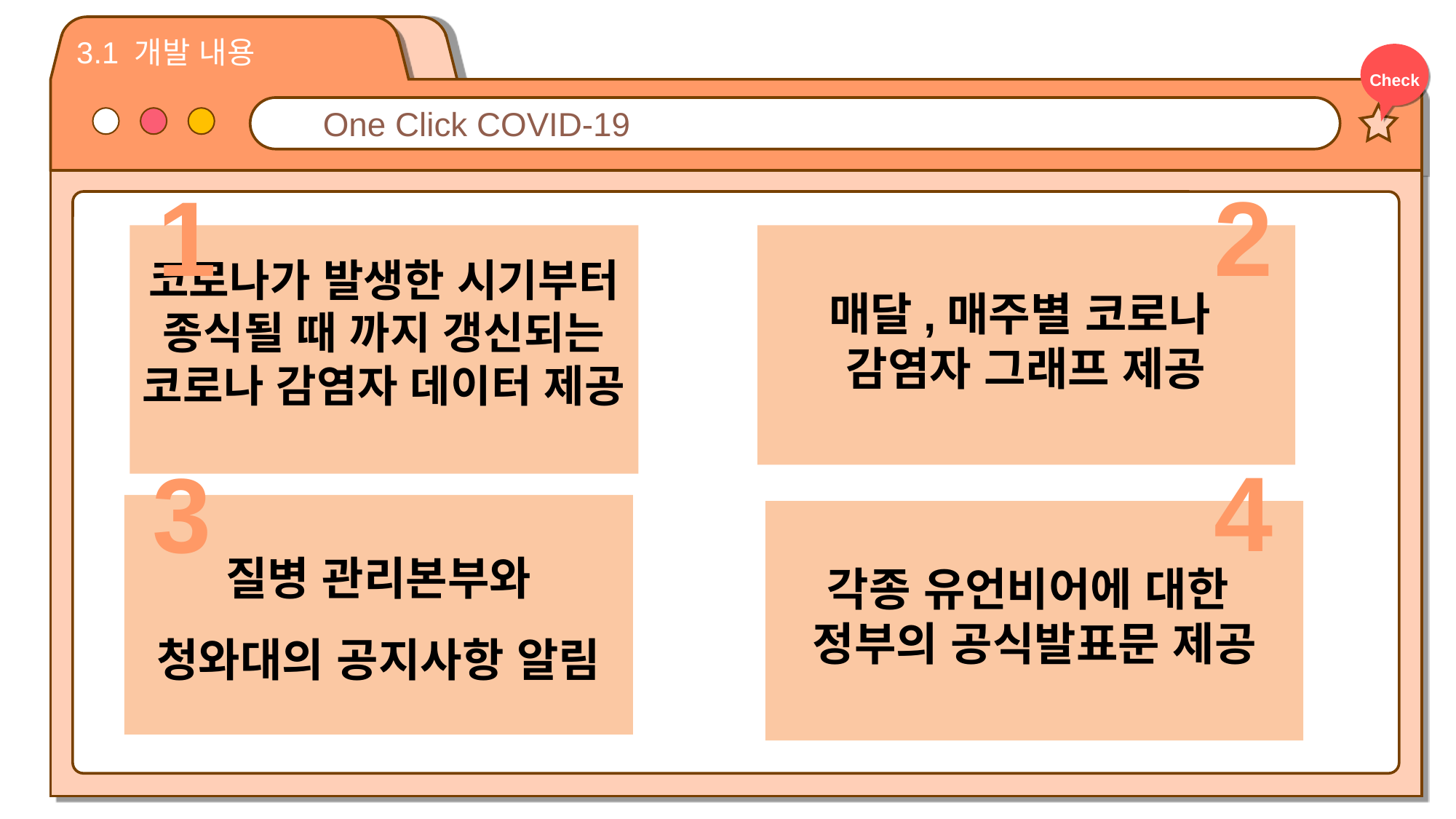

3.1 개발 내용
Check
One Click COVID-19

1

2

코로나가 발생한 시기부터 종식될 때 까지 갱신되는 코로나 감염자 데이터 제공

매달,매주별 코로나
감염자 그래프 제공
4
3

질병 관리본부와
청와대의 공지사항 알림

각종 유언비어에 대한
정부의 공식발표문 제공